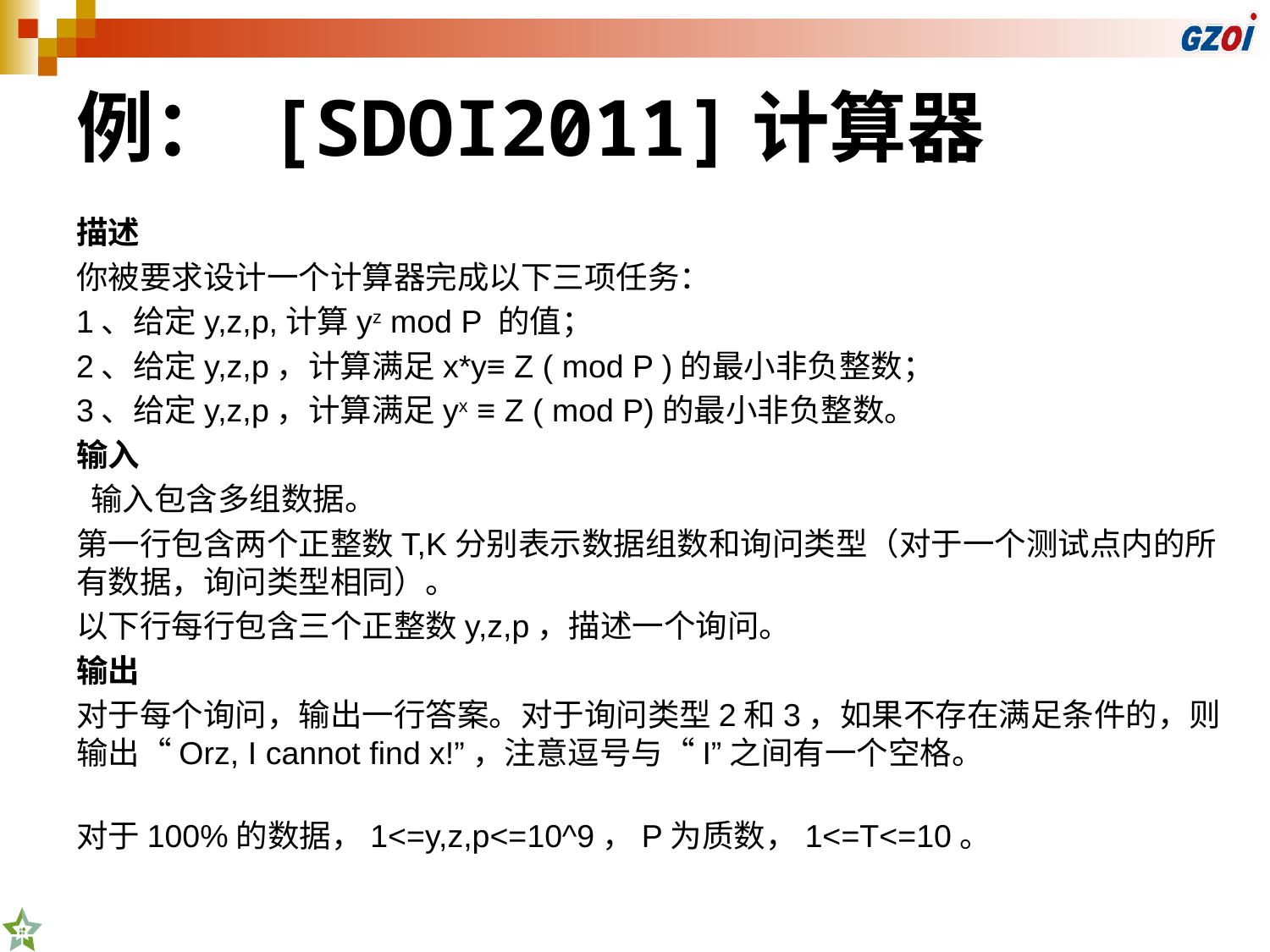

# 例： [SDOI2011]计算器
描述
你被要求设计一个计算器完成以下三项任务：
1、给定y,z,p,计算yz mod P 的值；
2、给定y,z,p，计算满足x*y≡ Z ( mod P )的最小非负整数；
3、给定y,z,p，计算满足yx ≡ Z ( mod P)的最小非负整数。
输入
 输入包含多组数据。
第一行包含两个正整数T,K分别表示数据组数和询问类型（对于一个测试点内的所有数据，询问类型相同）。
以下行每行包含三个正整数y,z,p，描述一个询问。
输出
对于每个询问，输出一行答案。对于询问类型2和3，如果不存在满足条件的，则输出“Orz, I cannot find x!”，注意逗号与“I”之间有一个空格。
对于100%的数据，1<=y,z,p<=10^9，P为质数，1<=T<=10。